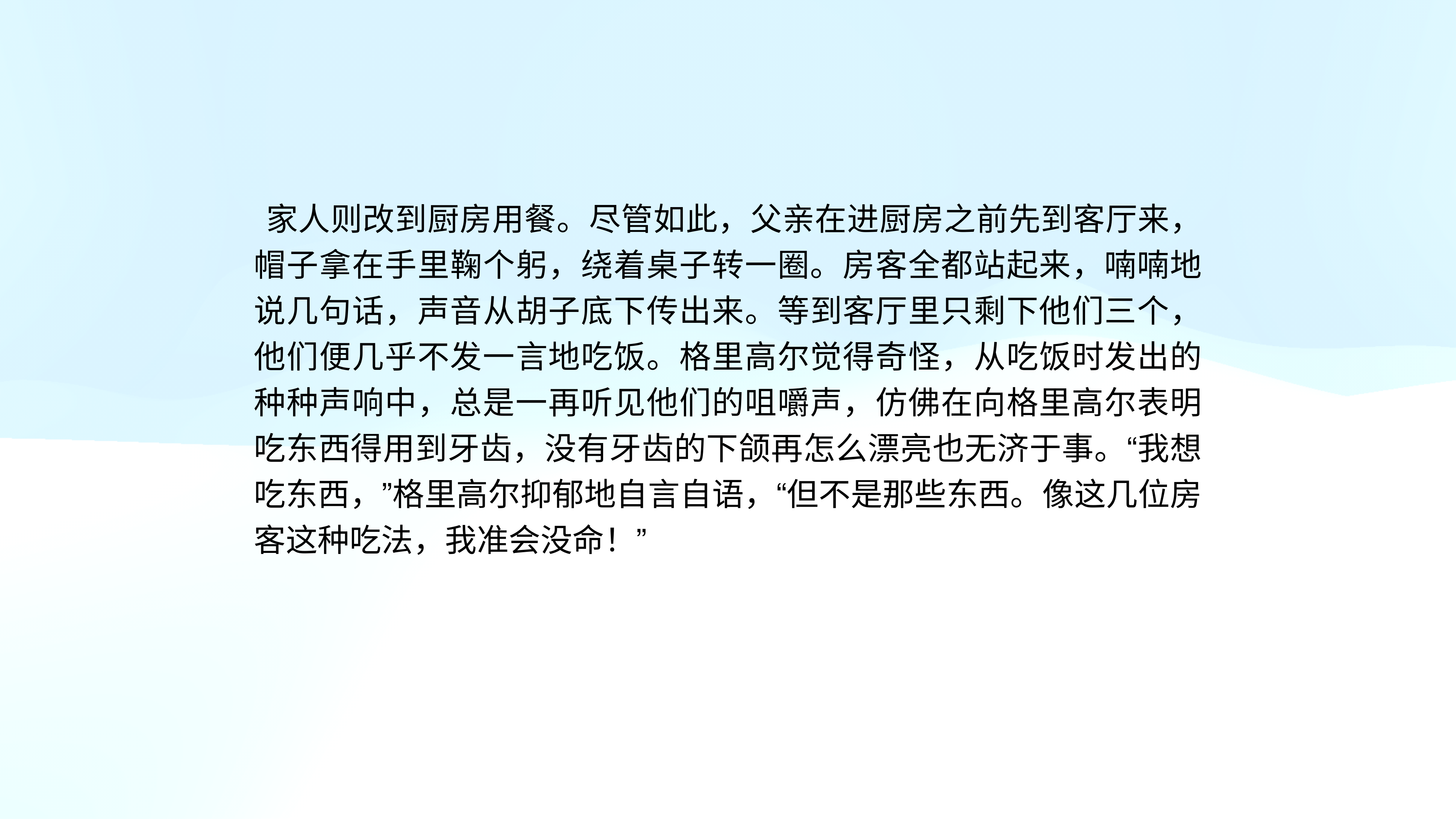

家人则改到厨房用餐。尽管如此，父亲在进厨房之前先到客厅来，帽子拿在手里鞠个躬，绕着桌子转一圈。房客全都站起来，喃喃地说几句话，声音从胡子底下传出来。等到客厅里只剩下他们三个，他们便几乎不发一言地吃饭。格里高尔觉得奇怪，从吃饭时发出的种种声响中，总是一再听见他们的咀嚼声，仿佛在向格里高尔表明吃东西得用到牙齿，没有牙齿的下颌再怎么漂亮也无济于事。“我想吃东西，”格里高尔抑郁地自言自语，“但不是那些东西。像这几位房客这种吃法，我准会没命！”